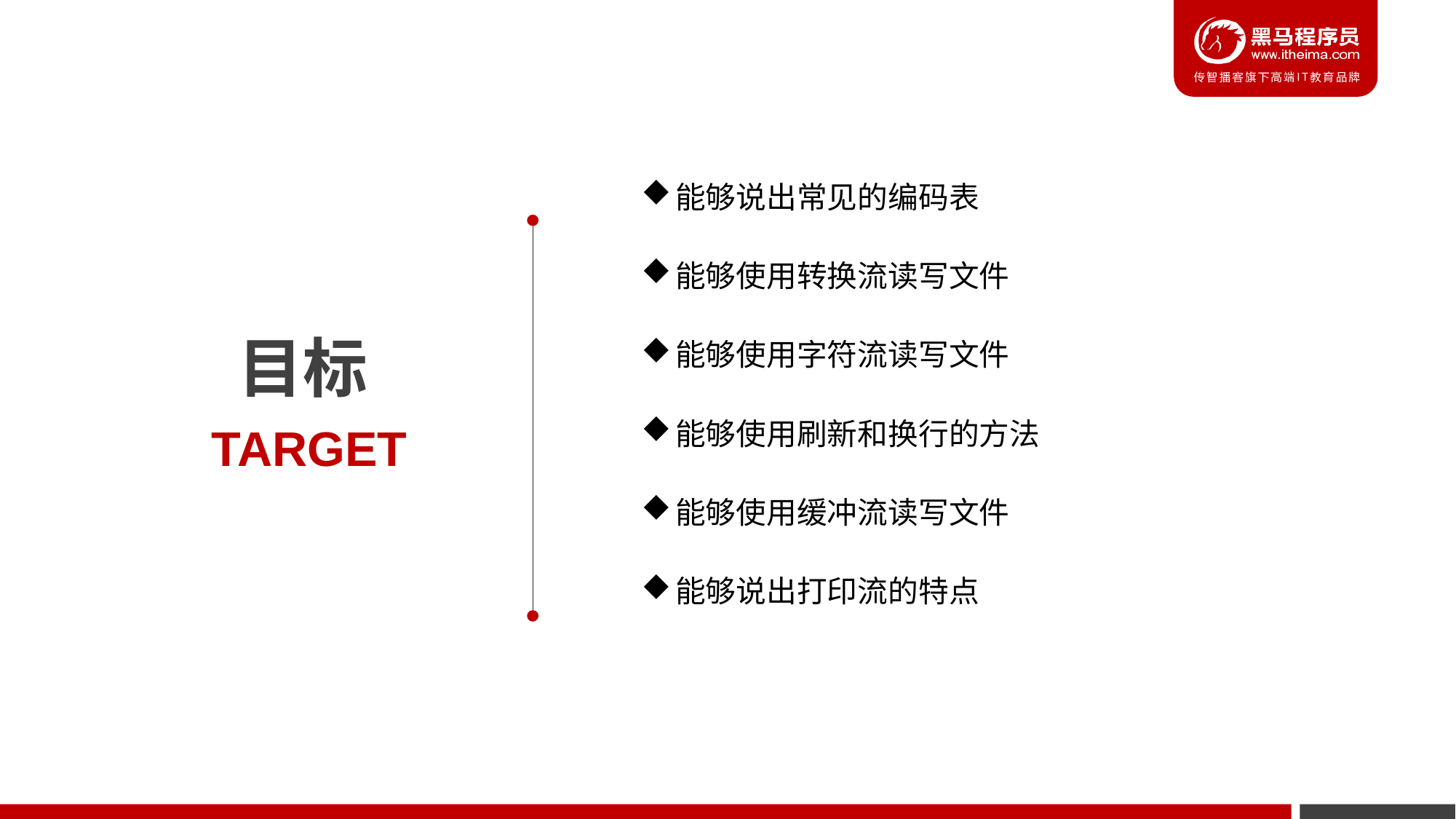

能够说出常见的编码表
能够使用转换流读写文件
能够使用字符流读写文件
能够使用刷新和换行的方法
能够使用缓冲流读写文件
能够说出打印流的特点